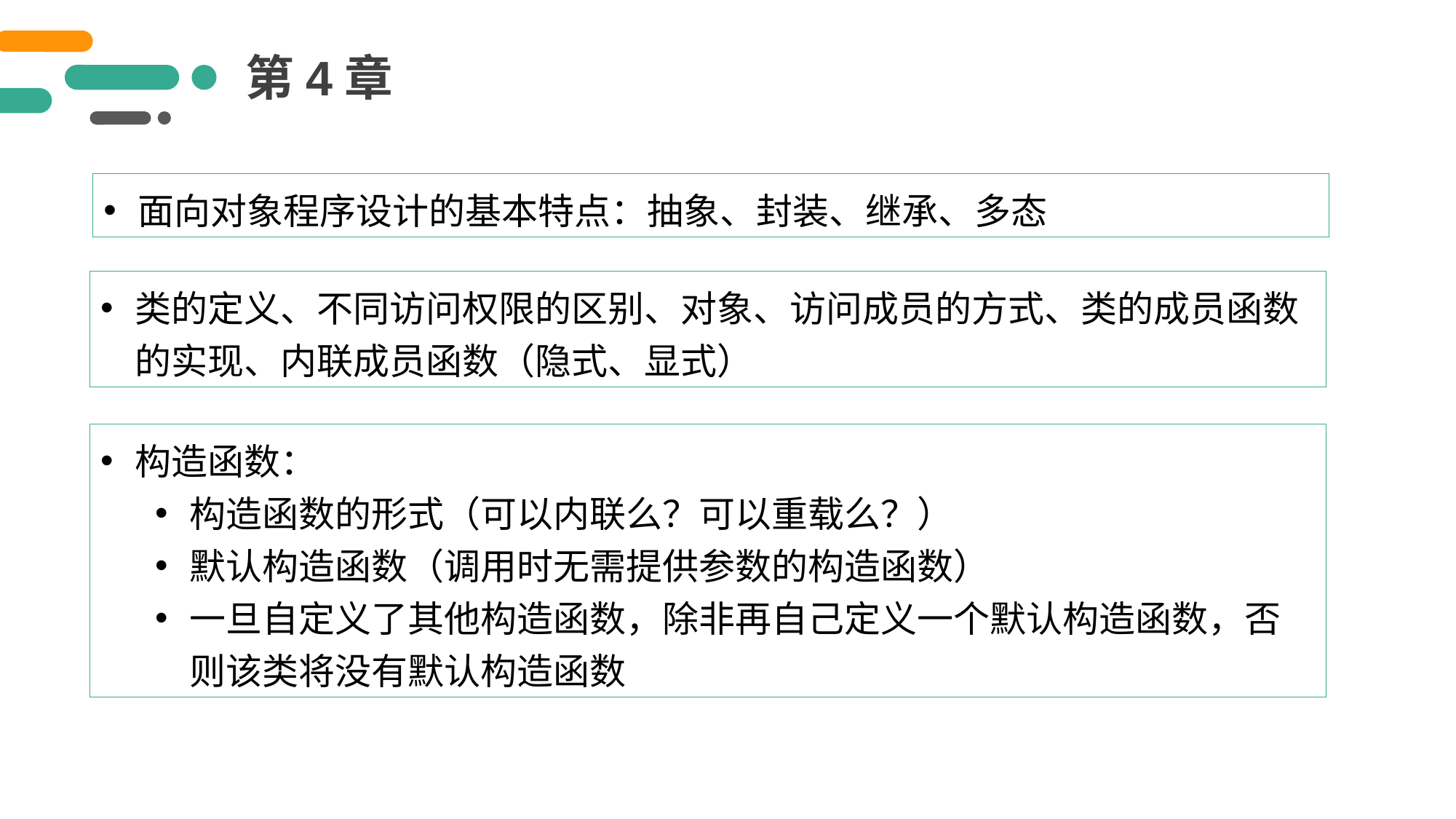

第4章
面向对象程序设计的基本特点：抽象、封装、继承、多态
类的定义、不同访问权限的区别、对象、访问成员的方式、类的成员函数的实现、内联成员函数（隐式、显式）
构造函数：
构造函数的形式（可以内联么？可以重载么？）
默认构造函数（调用时无需提供参数的构造函数）
一旦自定义了其他构造函数，除非再自己定义一个默认构造函数，否则该类将没有默认构造函数